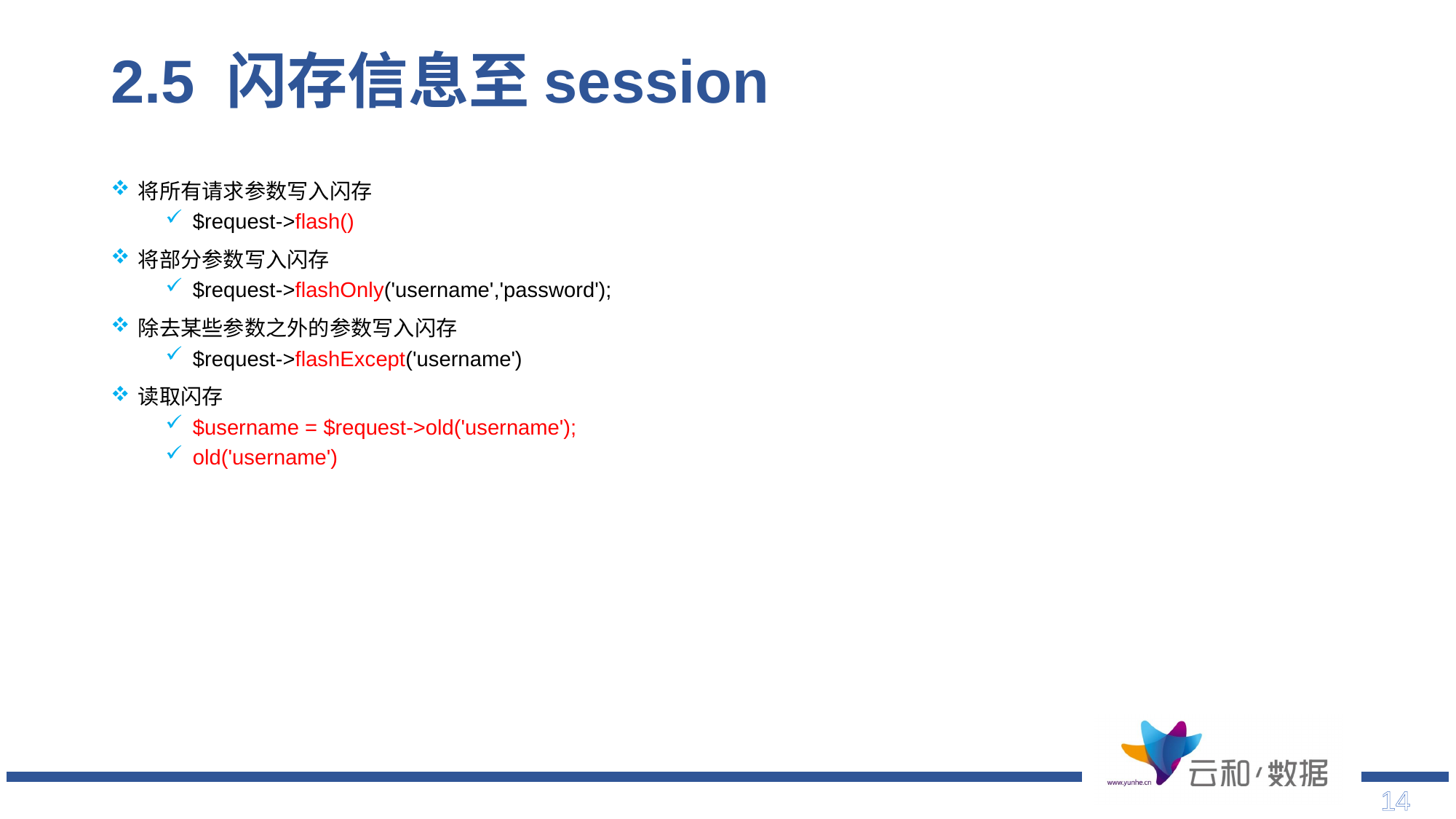

# 2.5 闪存信息至session
将所有请求参数写入闪存
$request->flash()
将部分参数写入闪存
$request->flashOnly('username','password');
除去某些参数之外的参数写入闪存
$request->flashExcept('username')
读取闪存
$username = $request->old('username');
old('username')